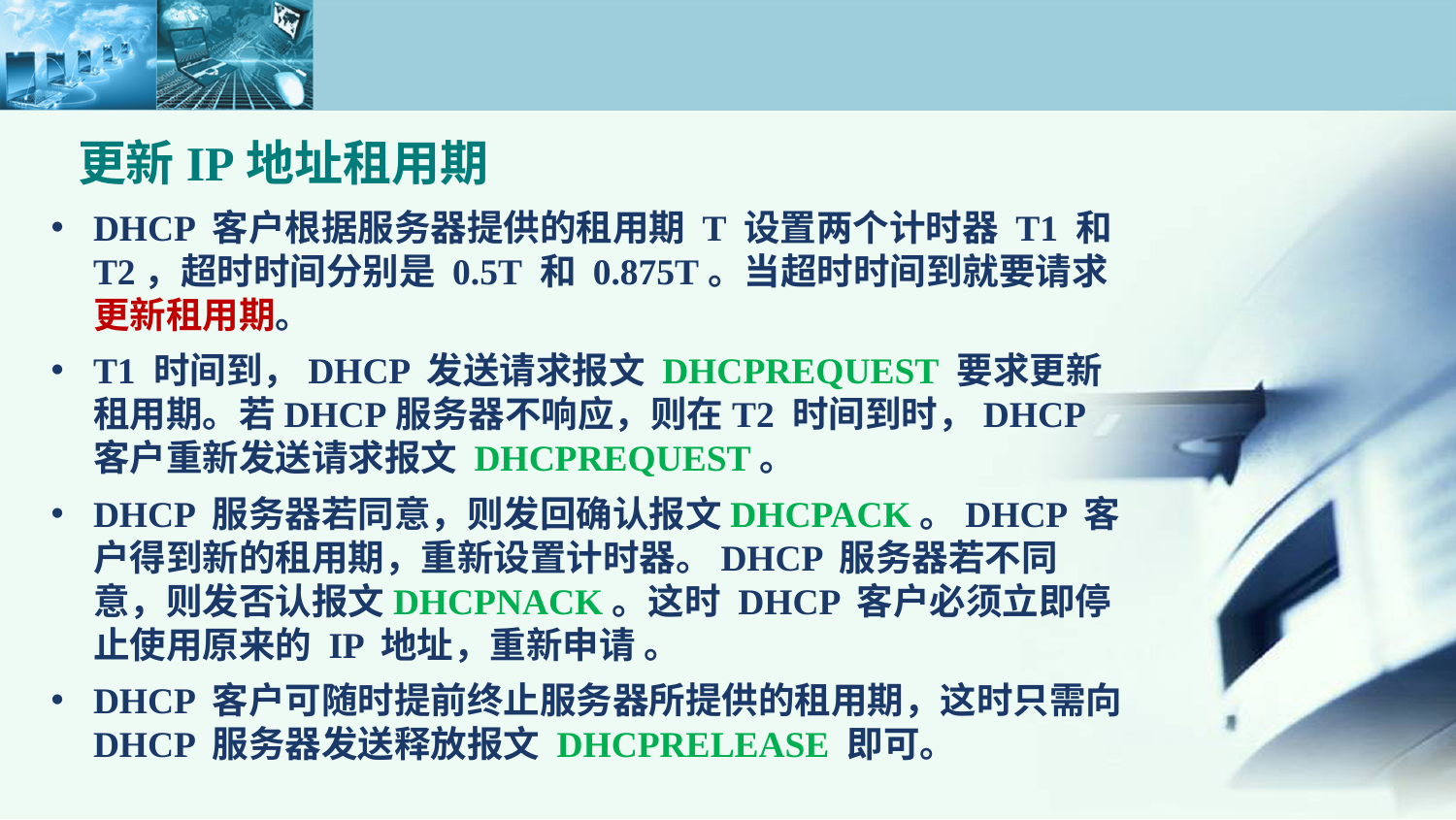

# 更新IP地址租用期
DHCP 客户根据服务器提供的租用期 T 设置两个计时器 T1 和 T2，超时时间分别是 0.5T 和 0.875T。当超时时间到就要请求更新租用期。
T1 时间到，DHCP 发送请求报文 DHCPREQUEST 要求更新租用期。若DHCP服务器不响应，则在T2 时间到时，DHCP 客户重新发送请求报文 DHCPREQUEST。
DHCP 服务器若同意，则发回确认报文DHCPACK。DHCP 客户得到新的租用期，重新设置计时器。DHCP 服务器若不同意，则发否认报文DHCPNACK。这时 DHCP 客户必须立即停止使用原来的 IP 地址，重新申请 。
DHCP 客户可随时提前终止服务器所提供的租用期，这时只需向 DHCP 服务器发送释放报文 DHCPRELEASE 即可。